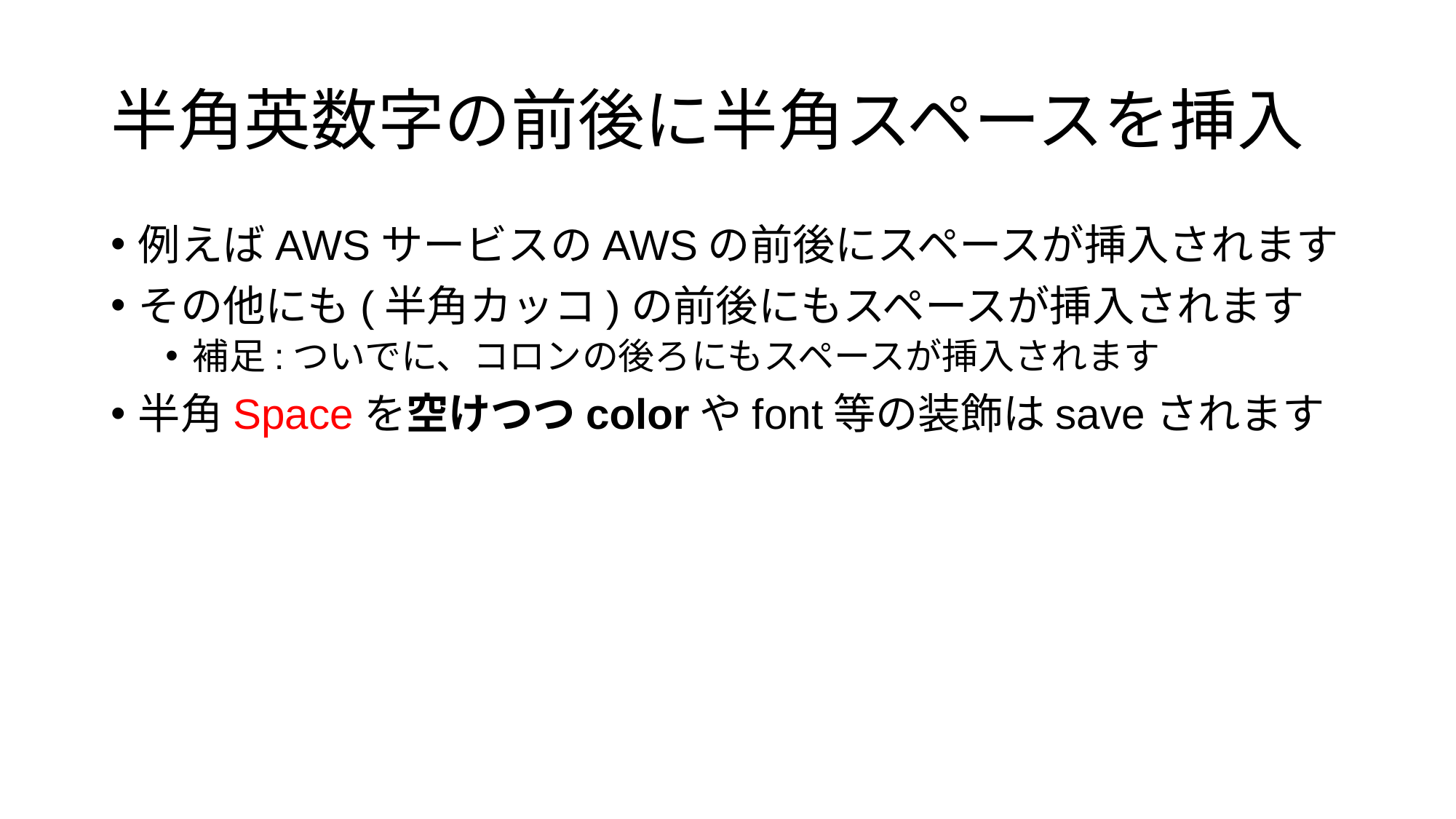

# 半角英数字の前後に半角スペースを挿入
例えばAWSサービスのAWSの前後にスペースが挿入されます
その他にも(半角カッコ)の前後にもスペースが挿入されます
補足:ついでに、コロンの後ろにもスペースが挿入されます
半角Spaceを空けつつcolorやfont等の装飾はsaveされます